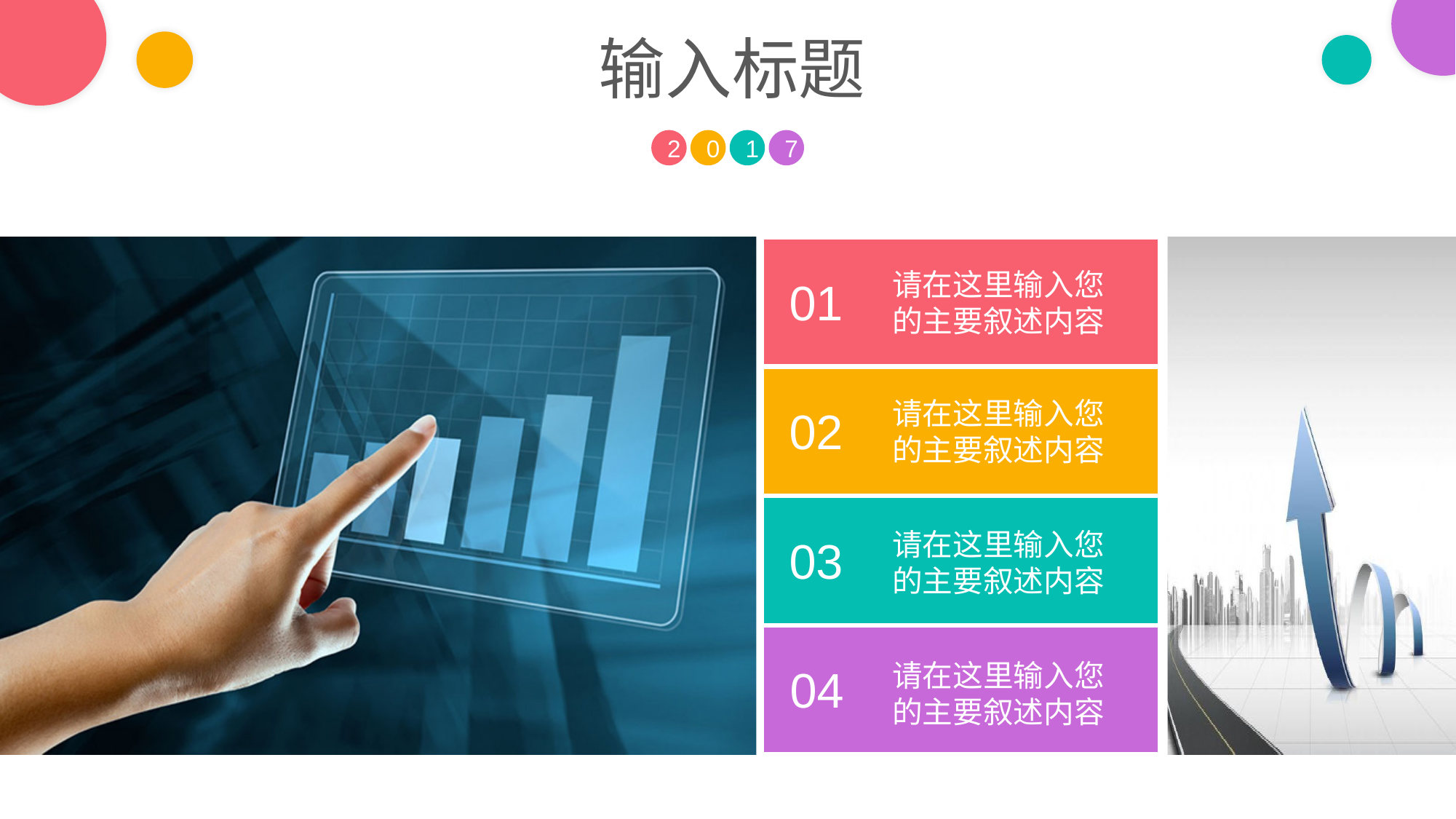

输入标题

2
0
1
7

请在这里输入您
的主要叙述内容

01

请在这里输入您
的主要叙述内容

02

请在这里输入您
的主要叙述内容

03

请在这里输入您
的主要叙述内容

04